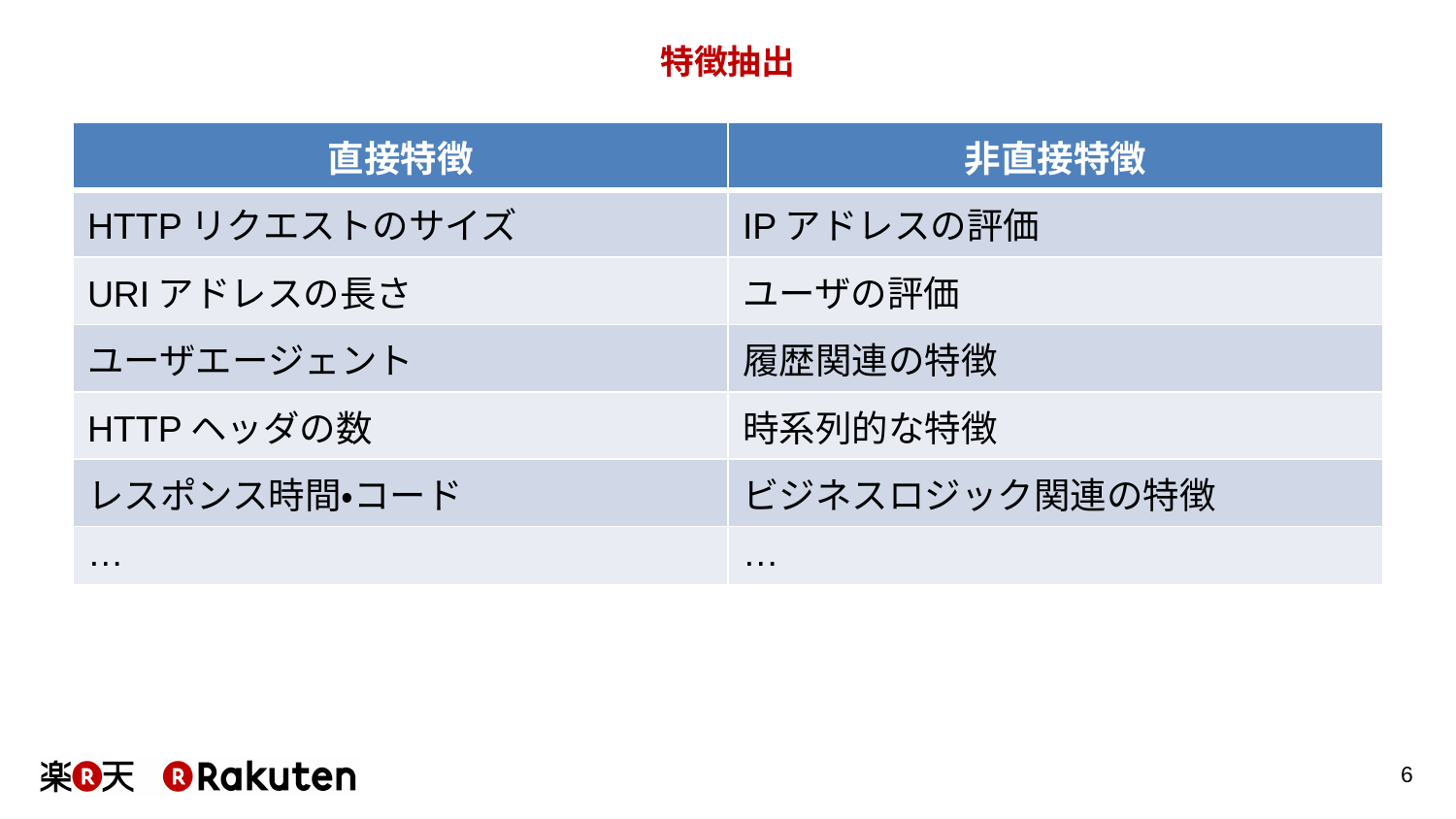

# 特徴抽出
| 直接特徴 | 非直接特徴 |
| --- | --- |
| HTTPリクエストのサイズ | IPアドレスの評価 |
| URIアドレスの長さ | ユーザの評価 |
| ユーザエージェント | 履歴関連の特徴 |
| HTTPヘッダの数 | 時系列的な特徴 |
| レスポンス時間・コード | ビジネスロジック関連の特徴 |
| … | … |
6